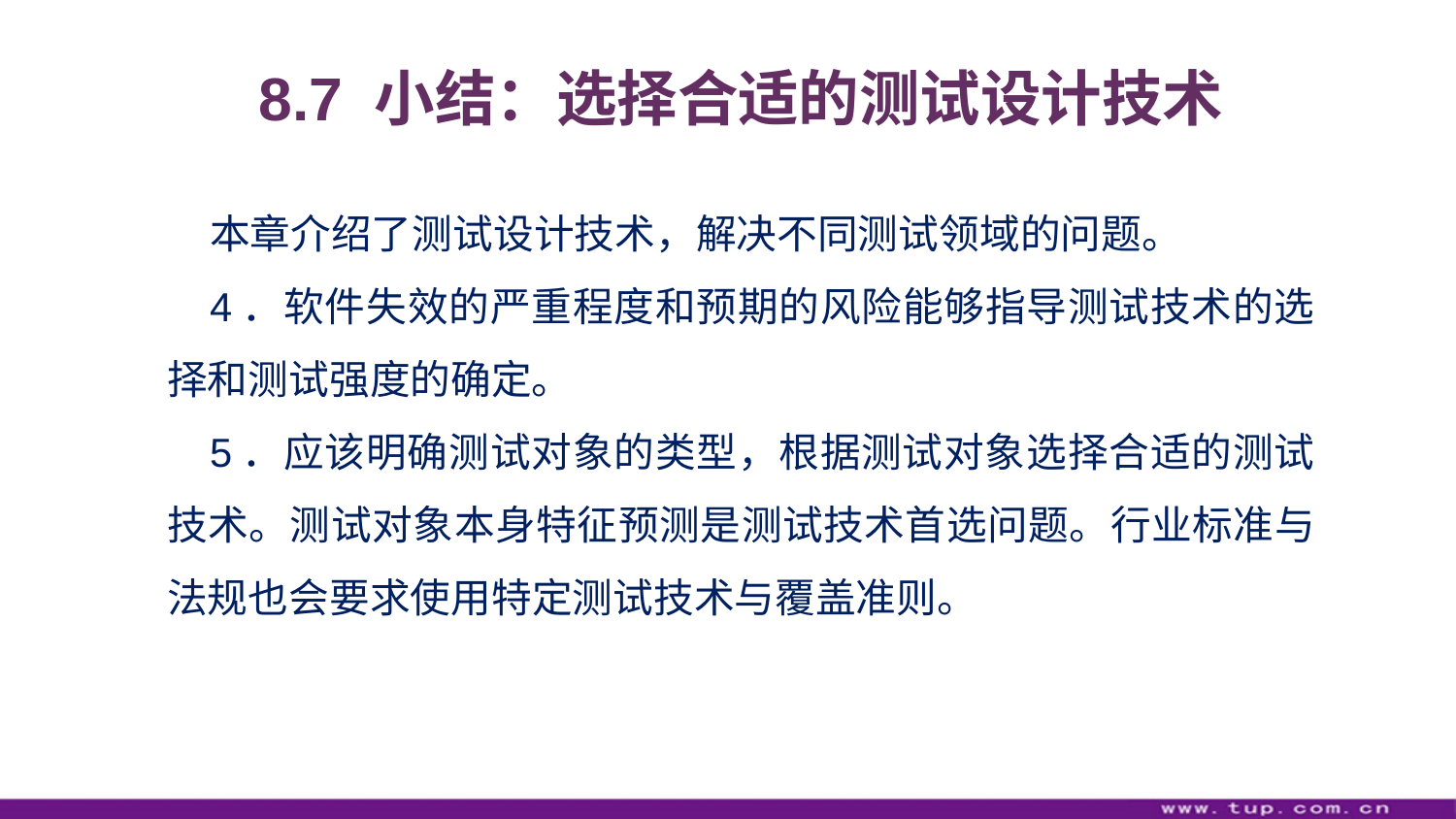

8.7 小结：选择合适的测试设计技术

本章介绍了测试设计技术，解决不同测试领域的问题。
4．软件失效的严重程度和预期的风险能够指导测试技术的选择和测试强度的确定。
5．应该明确测试对象的类型，根据测试对象选择合适的测试技术。测试对象本身特征预测是测试技术首选问题。行业标准与法规也会要求使用特定测试技术与覆盖准则。